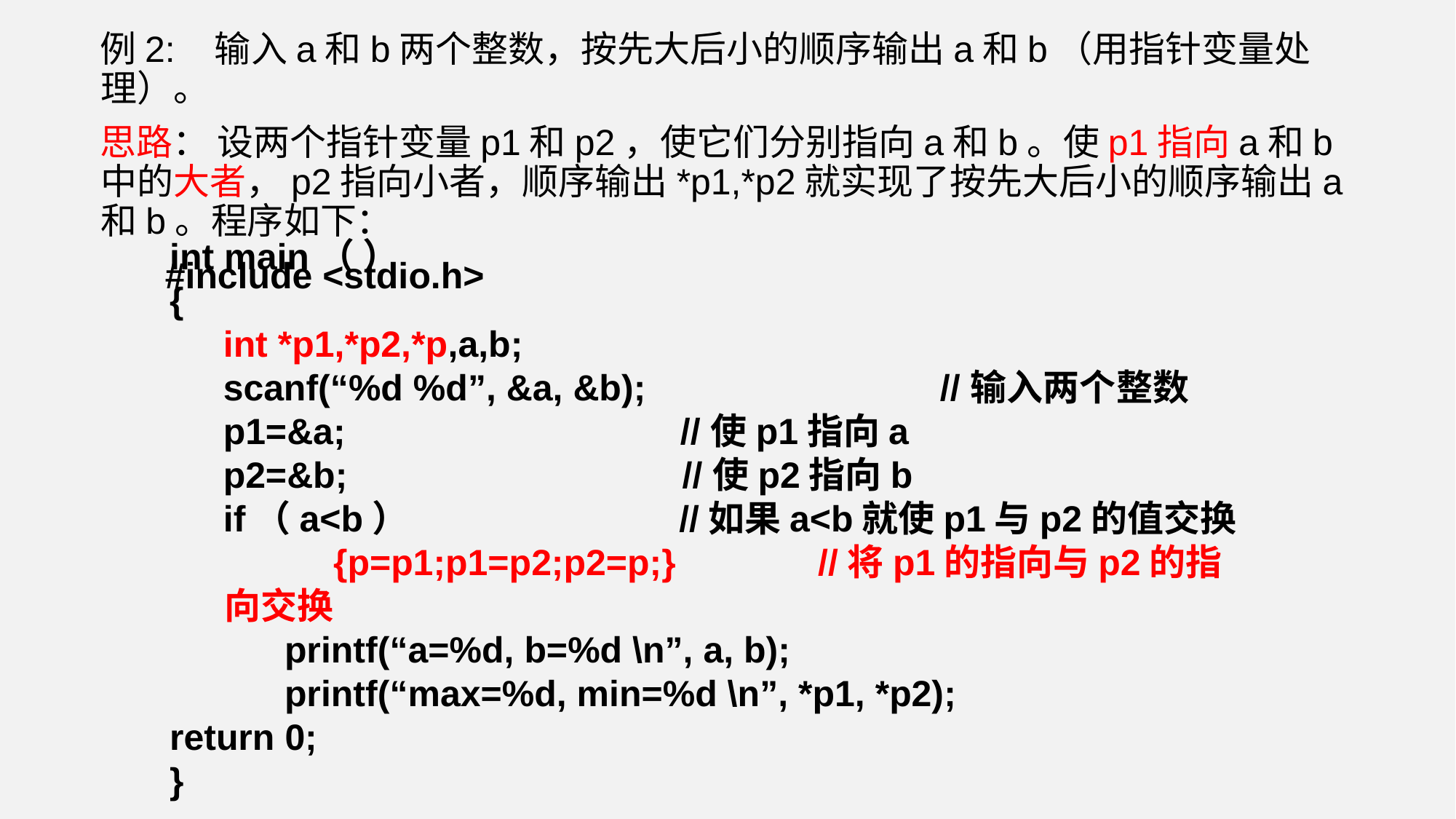

例2:   输入a和b两个整数，按先大后小的顺序输出a和b（用指针变量处理）。
思路： 设两个指针变量p1和p2，使它们分别指向a和b。使p1指向a和b中的大者，p2指向小者，顺序输出*p1,*p2就实现了按先大后小的顺序输出a和b。程序如下：
         #include <stdio.h>

int main（ ）
{
int *p1,*p2,*p,a,b;
scanf(“%d %d”, &a, &b);                             //输入两个整数
p1=&a;                                 //使p1指向a
p2=&b;                                 //使p2指向b
if（a<b）                                //如果a<b就使p1与p2的值交换
		{p=p1;p1=p2;p2=p;}              //将p1的指向与p2的指向交换
      printf(“a=%d, b=%d \n”, a, b);
      printf(“max=%d, min=%d \n”, *p1, *p2);
return 0;
}